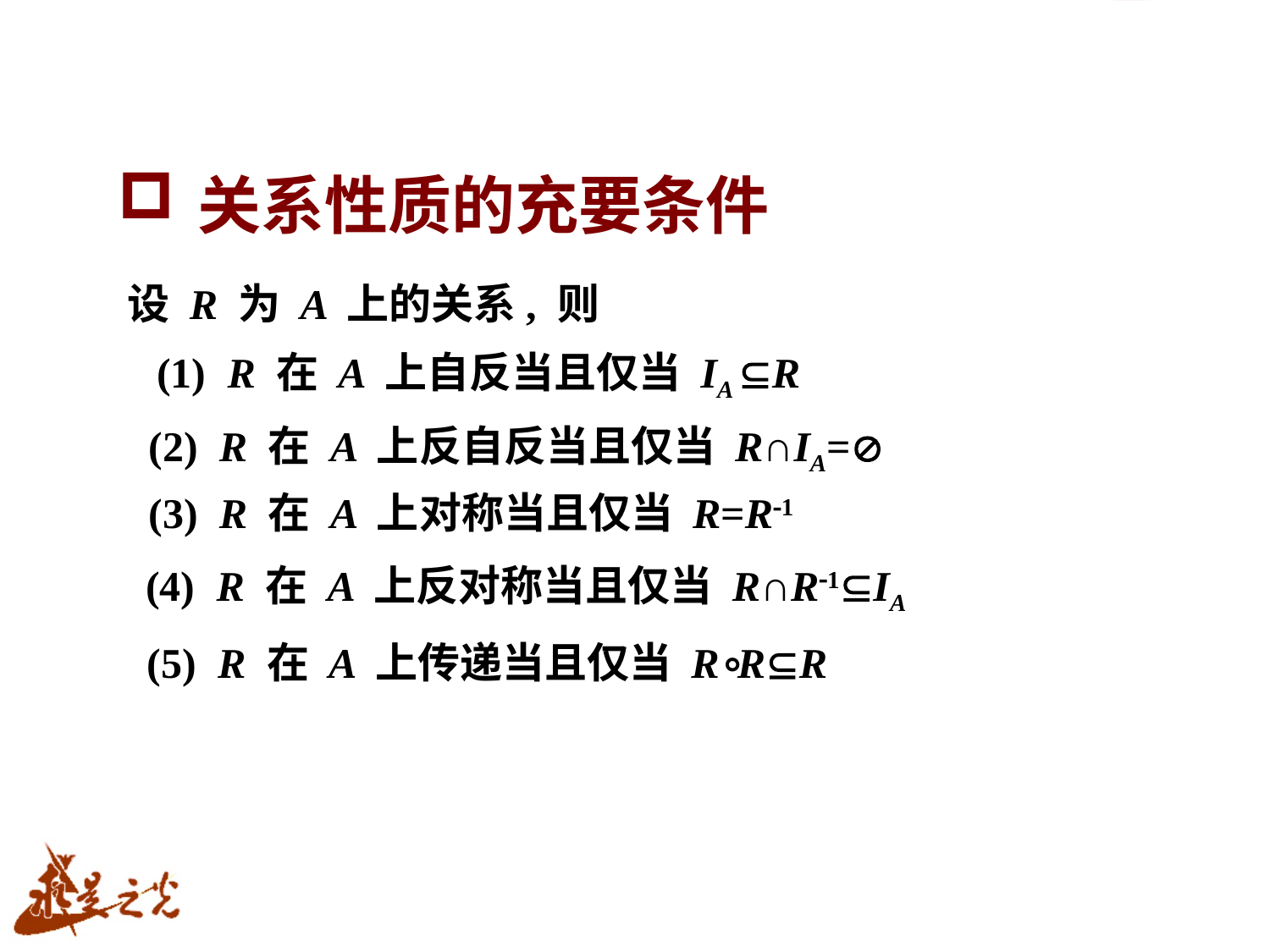

# 关系性质的充要条件
设 R 为 A 上的关系, 则
  (1)  R 在 A 上自反当且仅当 IA ⊆R
  (2)  R 在 A 上反自反当且仅当 R∩IA=∅
  (3)  R 在 A 上对称当且仅当 R=R−1
   (4)  R 在 A 上反对称当且仅当 R∩R−1⊆IA
     (5)  R 在 A 上传递当且仅当 R∘R⊆R
5